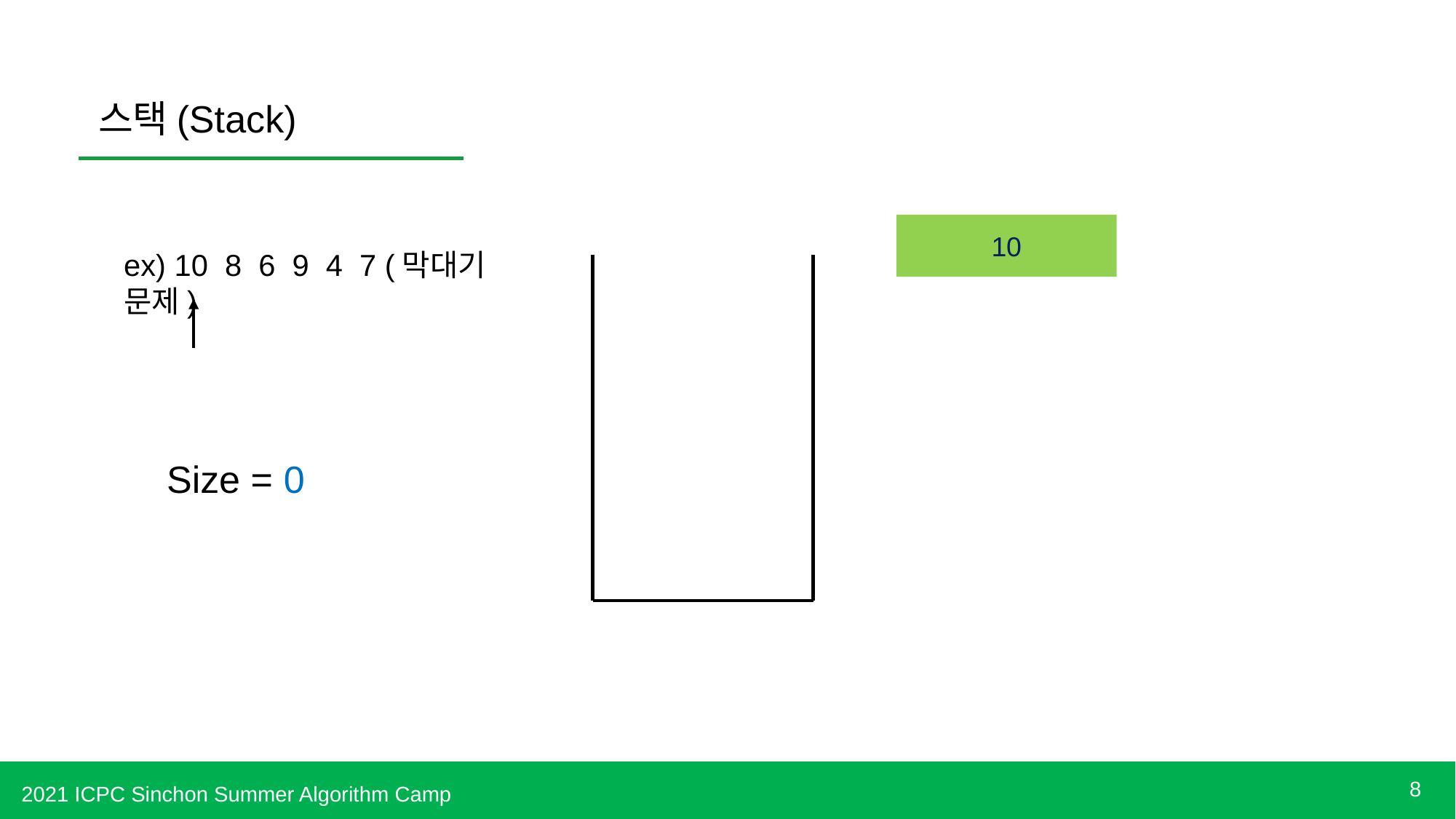

스택(Stack)
10
ex) 10  8  6  9  4  7 (막대기 문제)
Size = 0

8
2021 ICPC Sinchon Summer Algorithm Camp